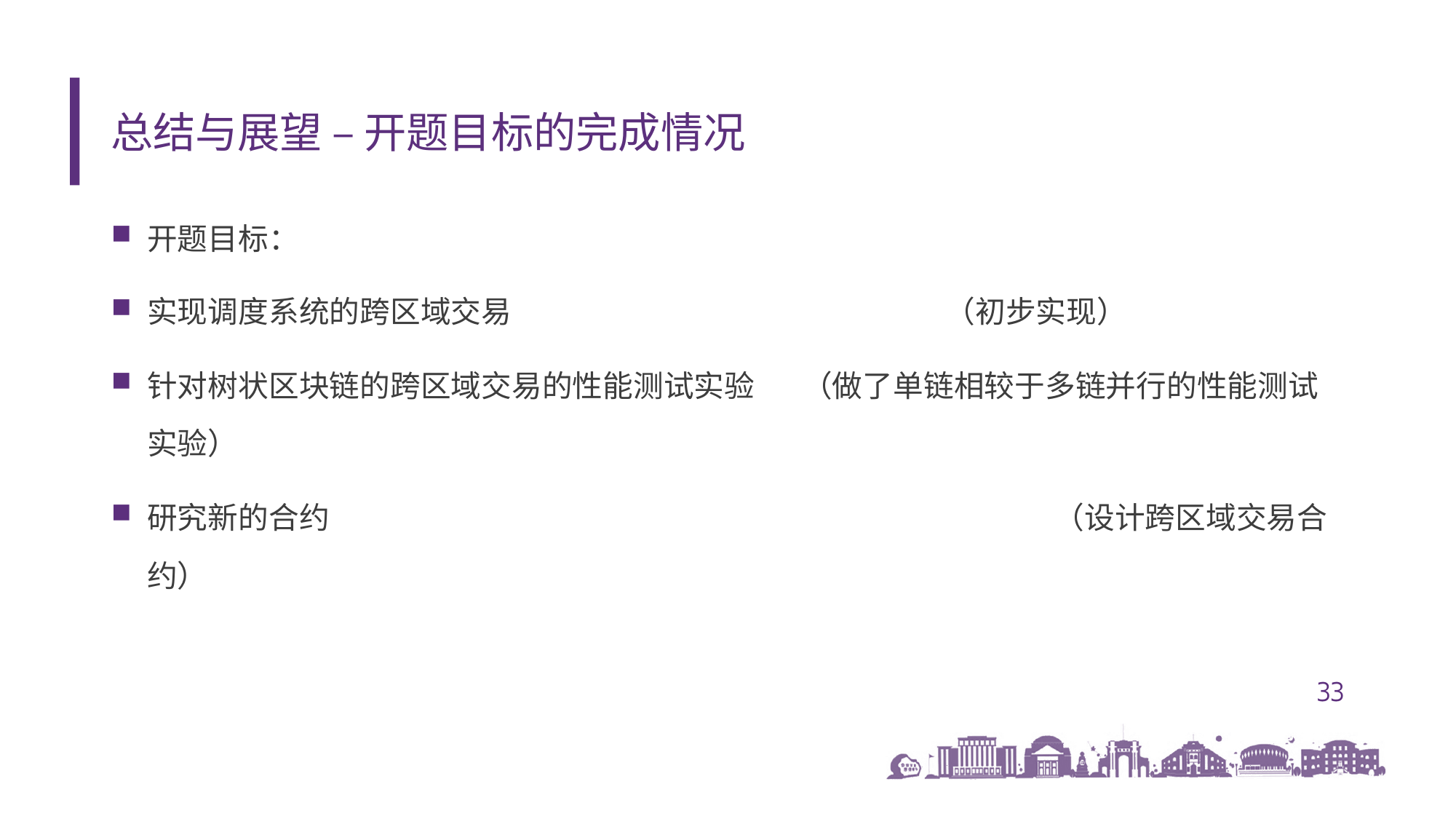

# 总结与展望 – 开题目标的完成情况
开题目标：
实现调度系统的跨区域交易 				     （初步实现）
针对树状区块链的跨区域交易的性能测试实验	（做了单链相较于多链并行的性能测试实验）
研究新的合约							     （设计跨区域交易合约）
33